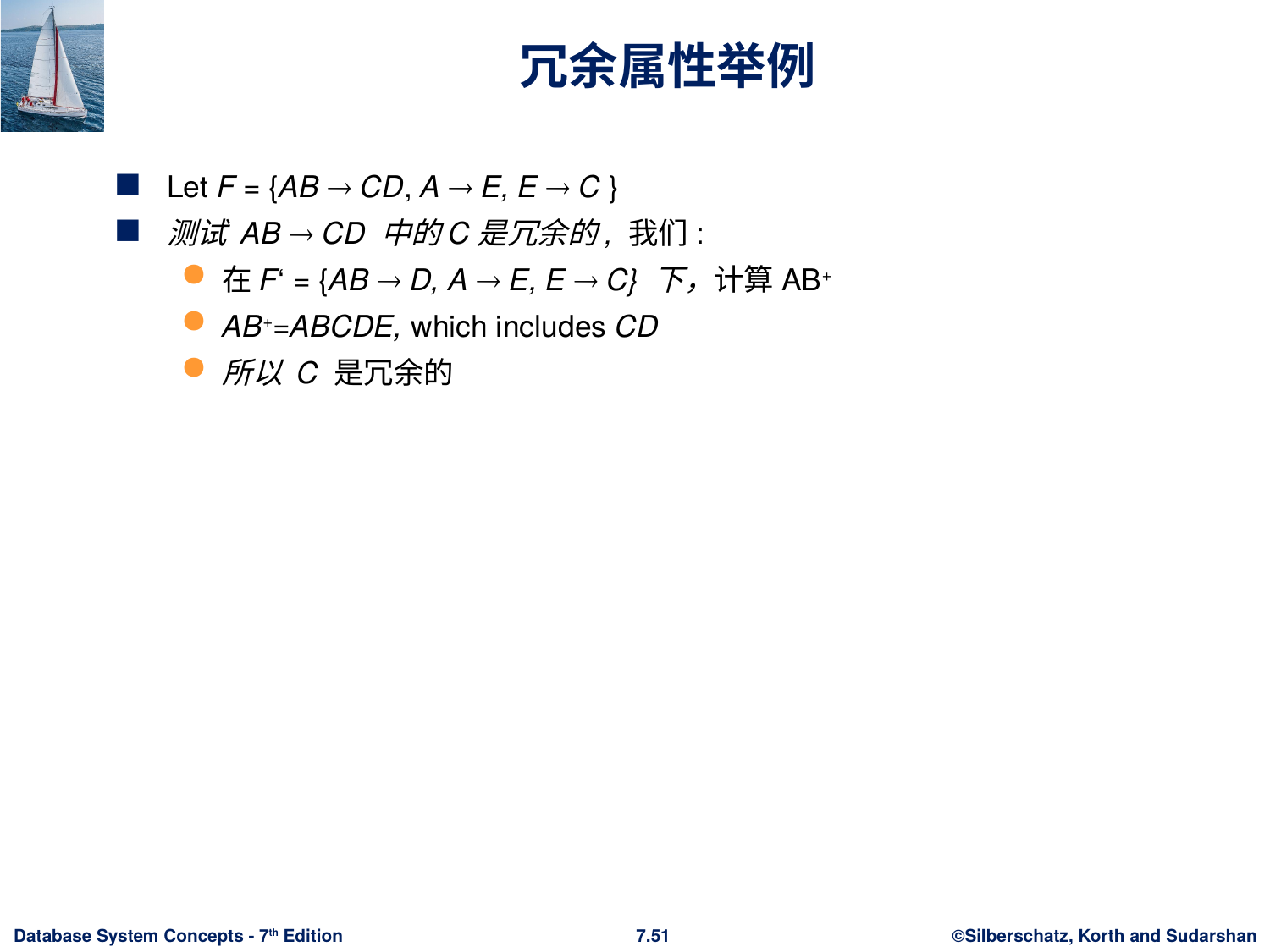

# 冗余属性举例
Let F = {AB → CD, A → E, E → C }
测试 AB → CD 中的C是冗余的, 我们:
在F‘ = {AB → D, A → E, E → C} 下，计算AB+
AB+=ABCDE, which includes CD
所以 C 是冗余的